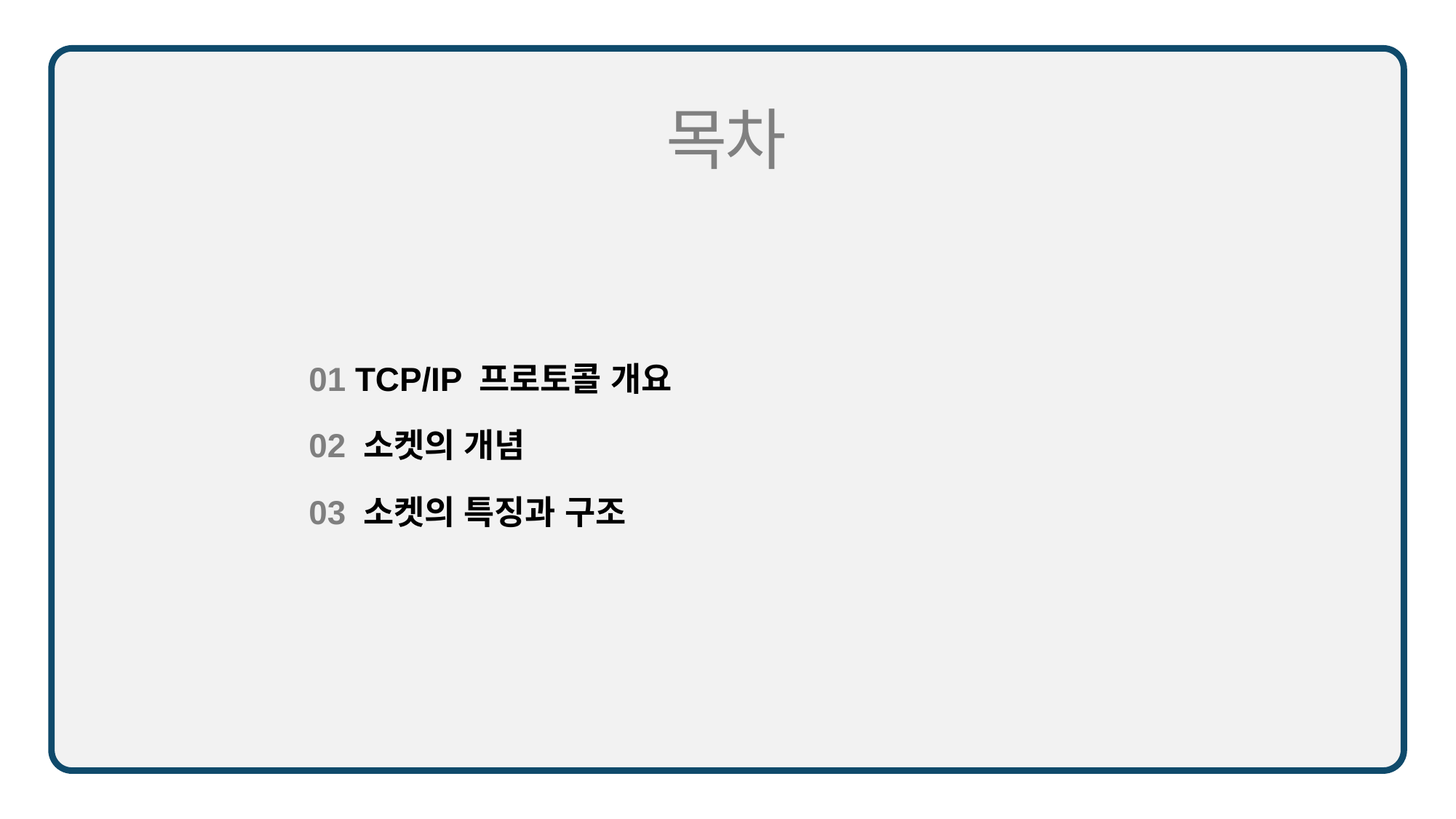

01 TCP/IP 프로토콜 개요
02 소켓의 개념
03 소켓의 특징과 구조